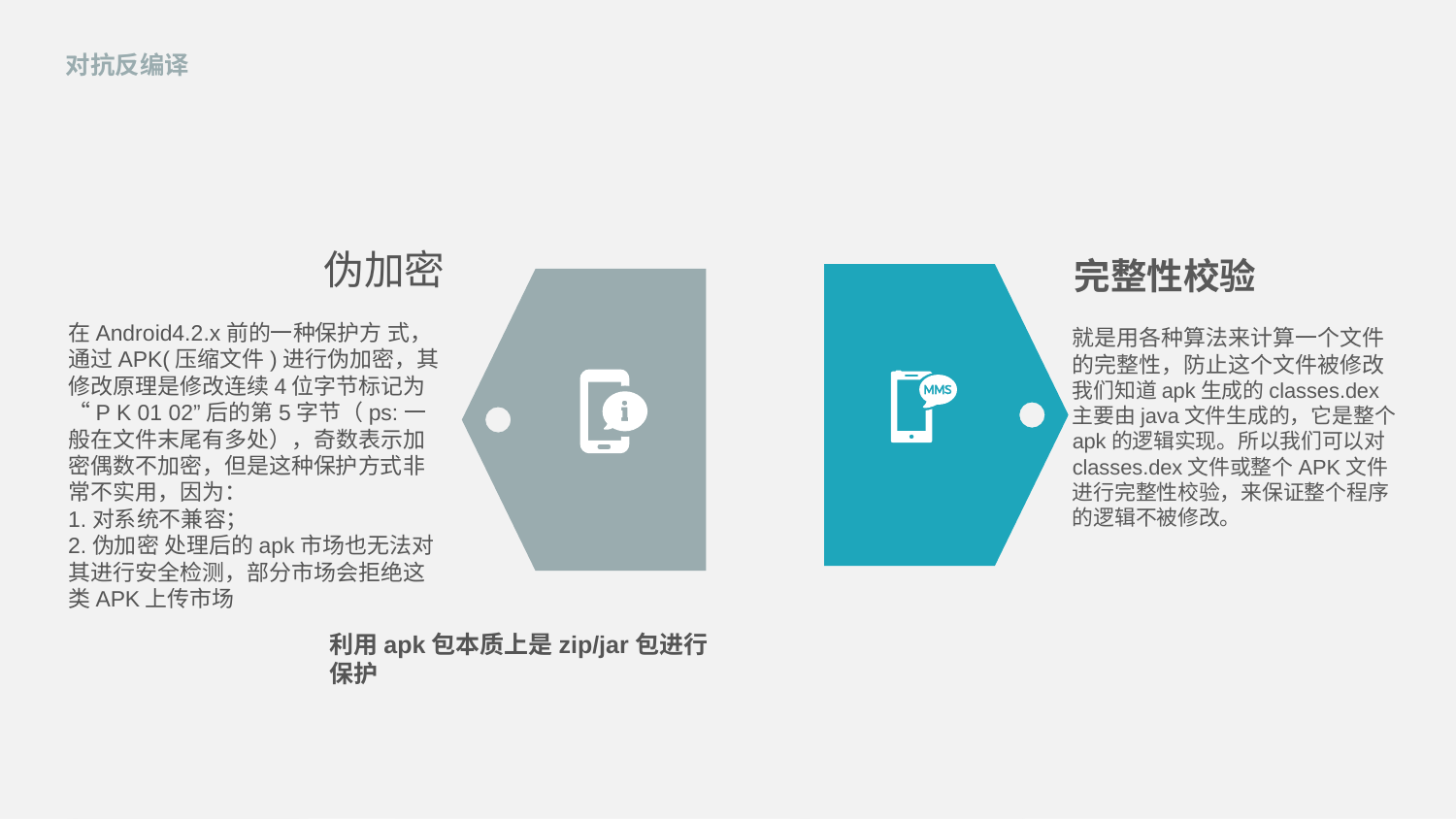

对抗反编译
伪加密

在Android4.2.x前的一种保护方 式，通过APK(压缩文件)进行伪加密，其修改原理是修改连续4位字节标记为“P K 01 02”后的第5字节（ps:一般在文件末尾有多处），奇数表示加密偶数不加密，但是这种保护方式非常不实用，因为：
1.对系统不兼容；
2.伪加密 处理后的apk市场也无法对其进行安全检测，部分市场会拒绝这类APK上传市场
完整性校验

就是用各种算法来计算一个文件的完整性，防止这个文件被修改
我们知道apk生成的classes.dex主要由java文件生成的，它是整个apk的逻辑实现。所以我们可以对classes.dex文件或整个APK文件进行完整性校验，来保证整个程序的逻辑不被修改。

利用apk包本质上是zip/jar包进行保护